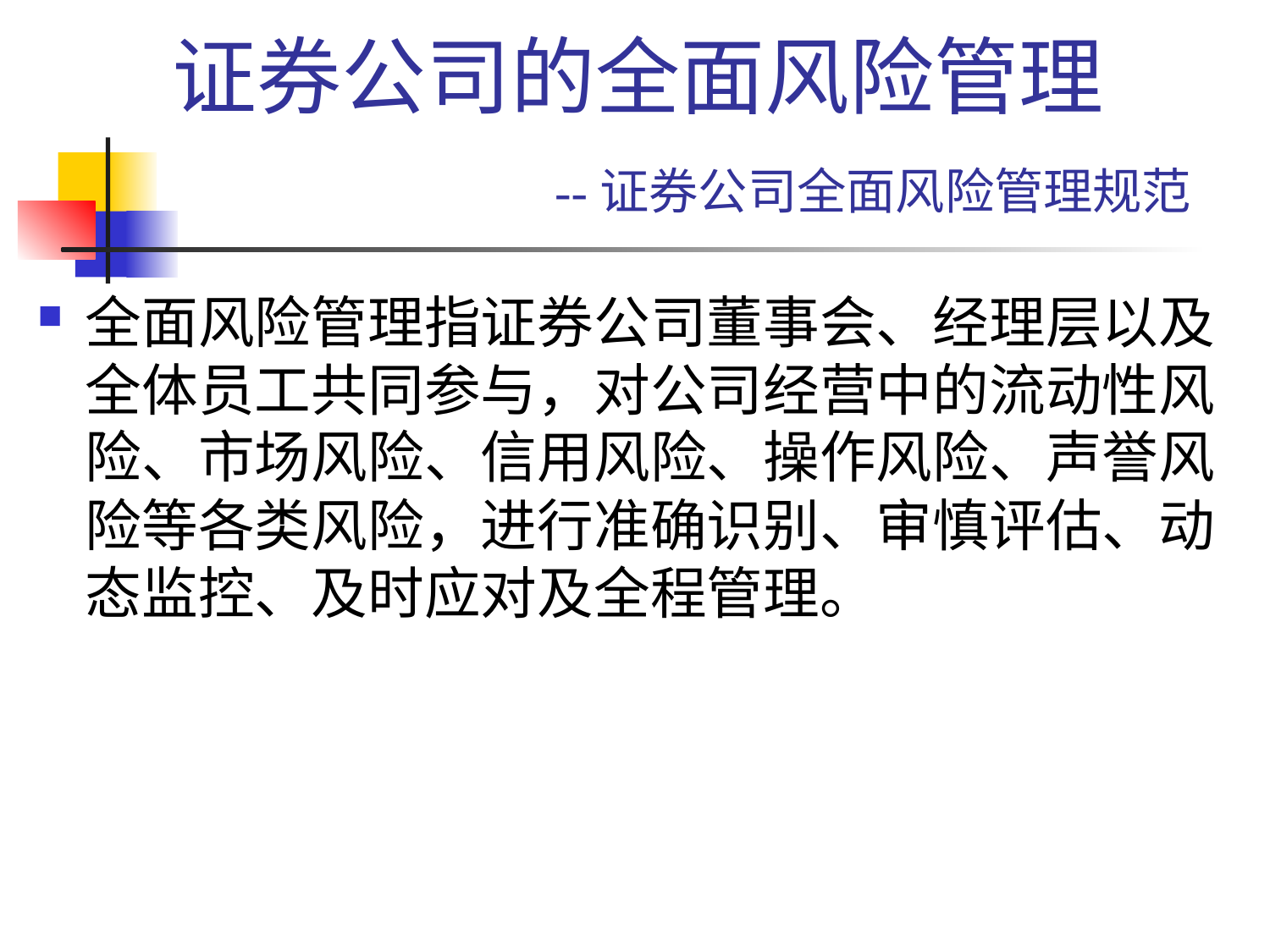

# 证券公司的全面风险管理 --证券公司全面风险管理规范
全面风险管理指证券公司董事会、经理层以及全体员工共同参与，对公司经营中的流动性风险、市场风险、信用风险、操作风险、声誉风险等各类风险，进行准确识别、审慎评估、动态监控、及时应对及全程管理。